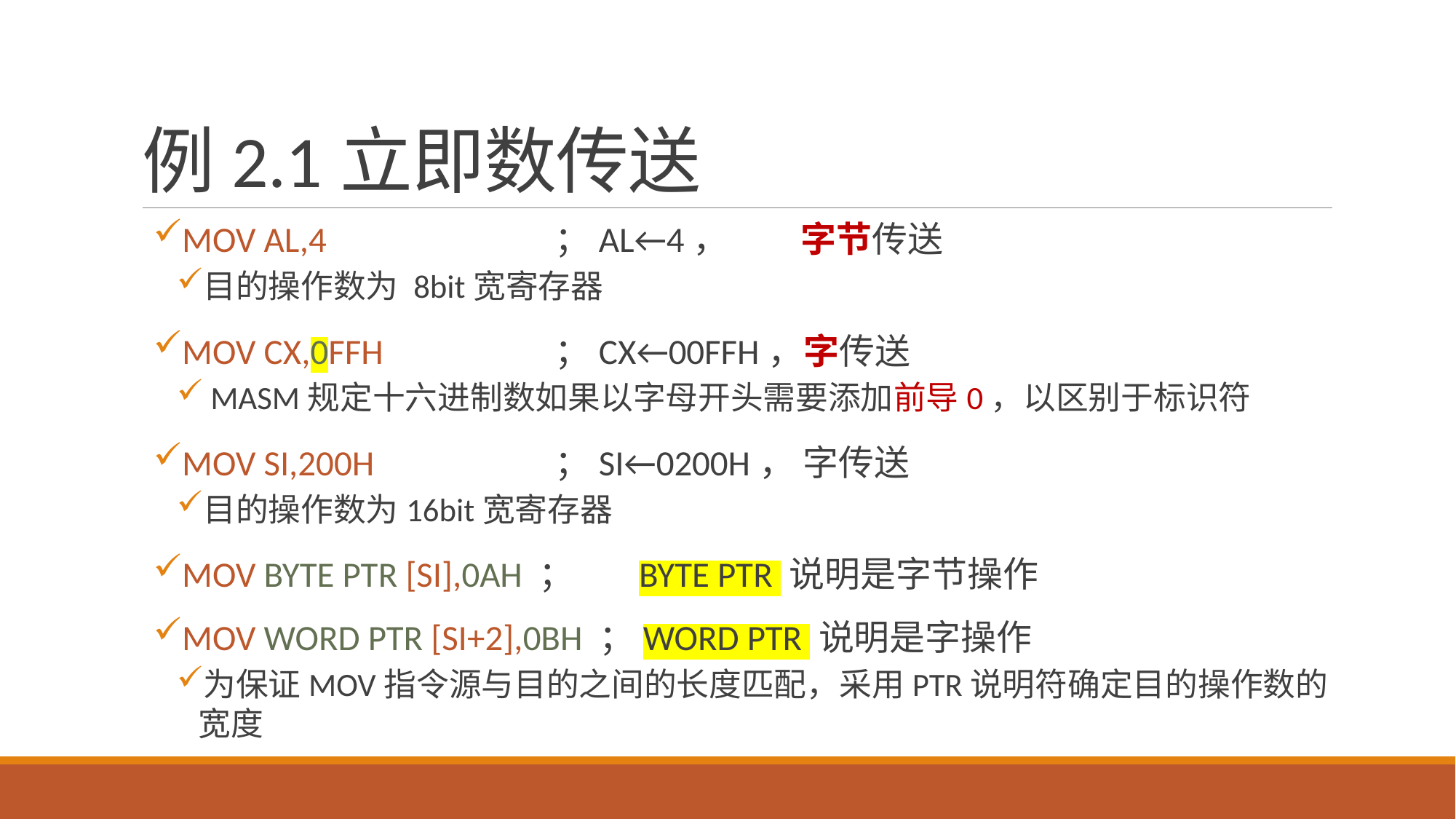

# 例2.1立即数传送
MOV AL,4	；AL←4，         字节传送
目的操作数为 8bit宽寄存器
MOV CX,0FFH	；CX←00FFH，字传送
 MASM规定十六进制数如果以字母开头需要添加前导0，以区别于标识符
MOV SI,200H	；SI←0200H， 字传送
目的操作数为16bit宽寄存器
MOV BYTE PTR [SI],0AH ；       BYTE PTR 说明是字节操作
MOV WORD PTR [SI+2],0BH ；WORD PTR 说明是字操作
为保证MOV指令源与目的之间的长度匹配，采用PTR说明符确定目的操作数的宽度